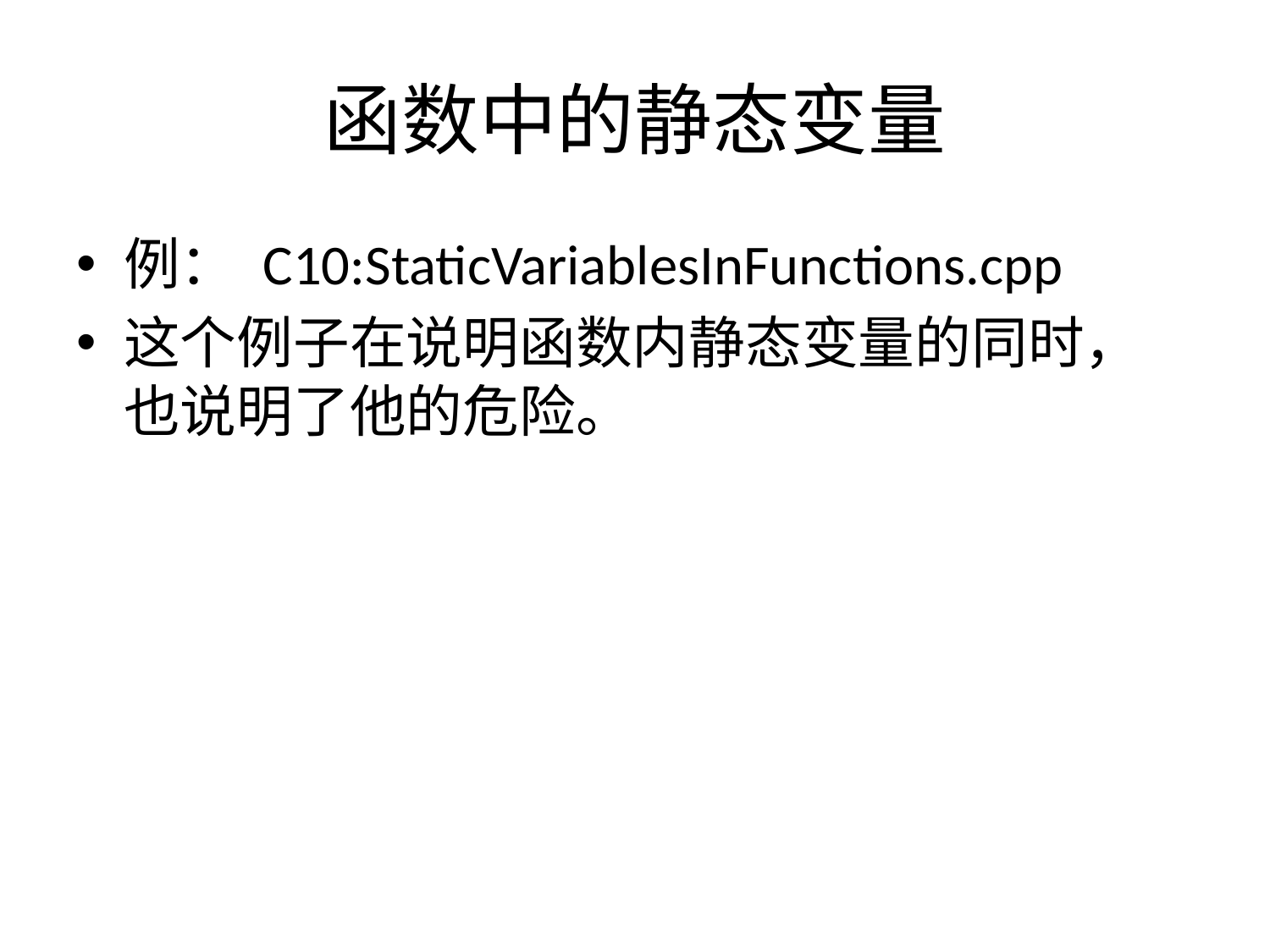

# 函数中的静态变量
例： C10:StaticVariablesInFunctions.cpp
这个例子在说明函数内静态变量的同时，也说明了他的危险。